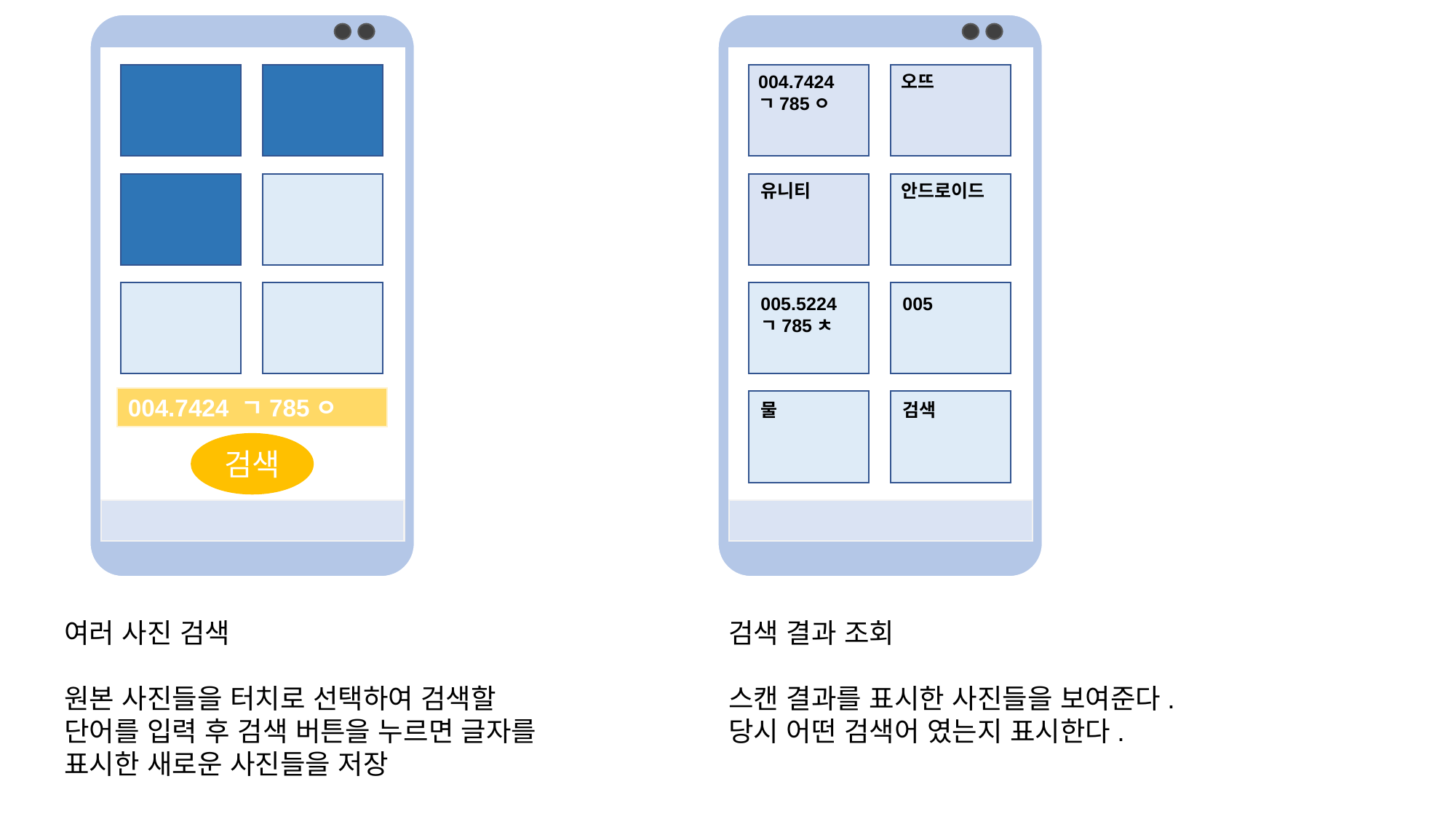

004.7424 ㄱ785ㅇ
검색

004.7424 ㄱ785ㅇ

오뜨
유니티
안드로이드
005.5224 ㄱ785ㅊ
005
물
검색
여러 사진 검색

원본 사진들을 터치로 선택하여 검색할 단어를 입력 후 검색 버튼을 누르면 글자를 표시한 새로운 사진들을 저장
검색 결과 조회

스캔 결과를 표시한 사진들을 보여준다.
당시 어떤 검색어 였는지 표시한다.